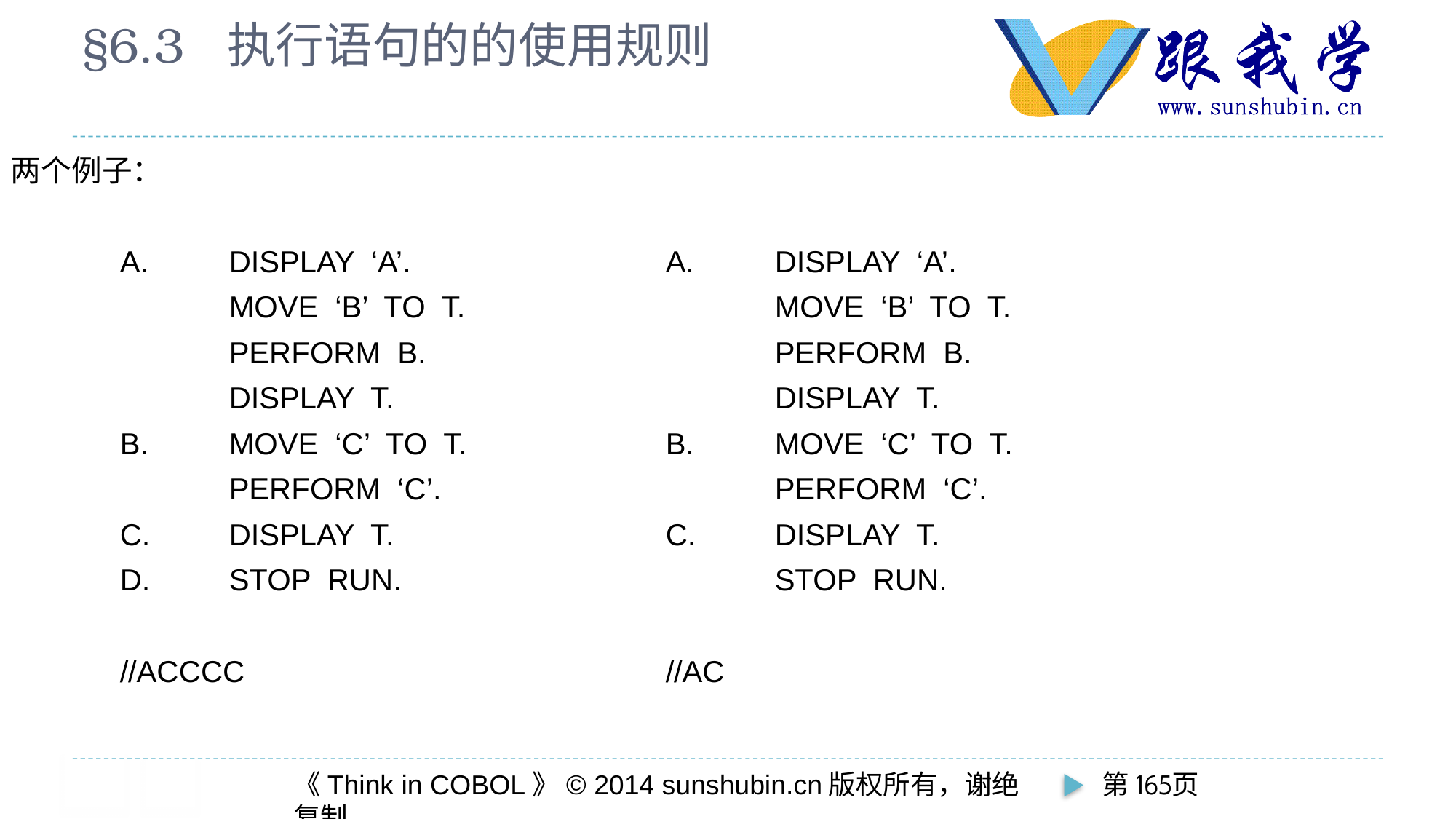

# §6.3  执行语句的的使用规则
两个例子：

	A.	DISPLAY  ‘A’.			A.	DISPLAY  ‘A’.
		MOVE  ‘B’  TO  T. 			MOVE  ‘B’  TO  T.
		PERFORM  B. 				PERFORM  B.
		DISPLAY  T. 				DISPLAY  T.
	B.	MOVE  ‘C’  TO  T. 		B.	MOVE  ‘C’  TO  T.
		PERFORM  ‘C’.	 			PERFORM  ‘C’.
	C.	DISPLAY  T.	 		C.	DISPLAY  T.
	D.	STOP  RUN.	 			STOP  RUN.

	//ACCCC				//AC